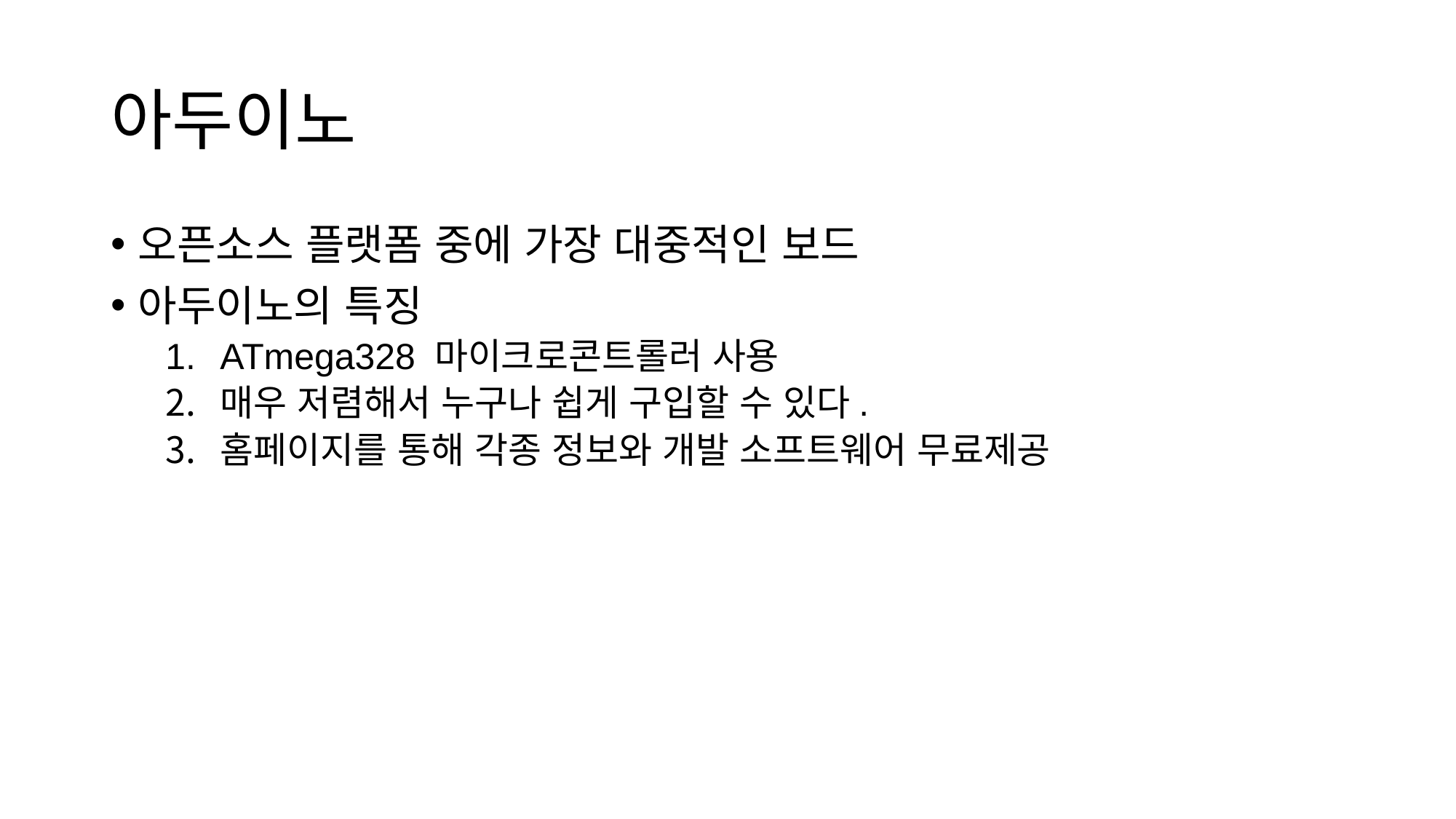

# 아두이노
오픈소스 플랫폼 중에 가장 대중적인 보드
아두이노의 특징
ATmega328 마이크로콘트롤러 사용
매우 저렴해서 누구나 쉽게 구입할 수 있다.
홈페이지를 통해 각종 정보와 개발 소프트웨어 무료제공